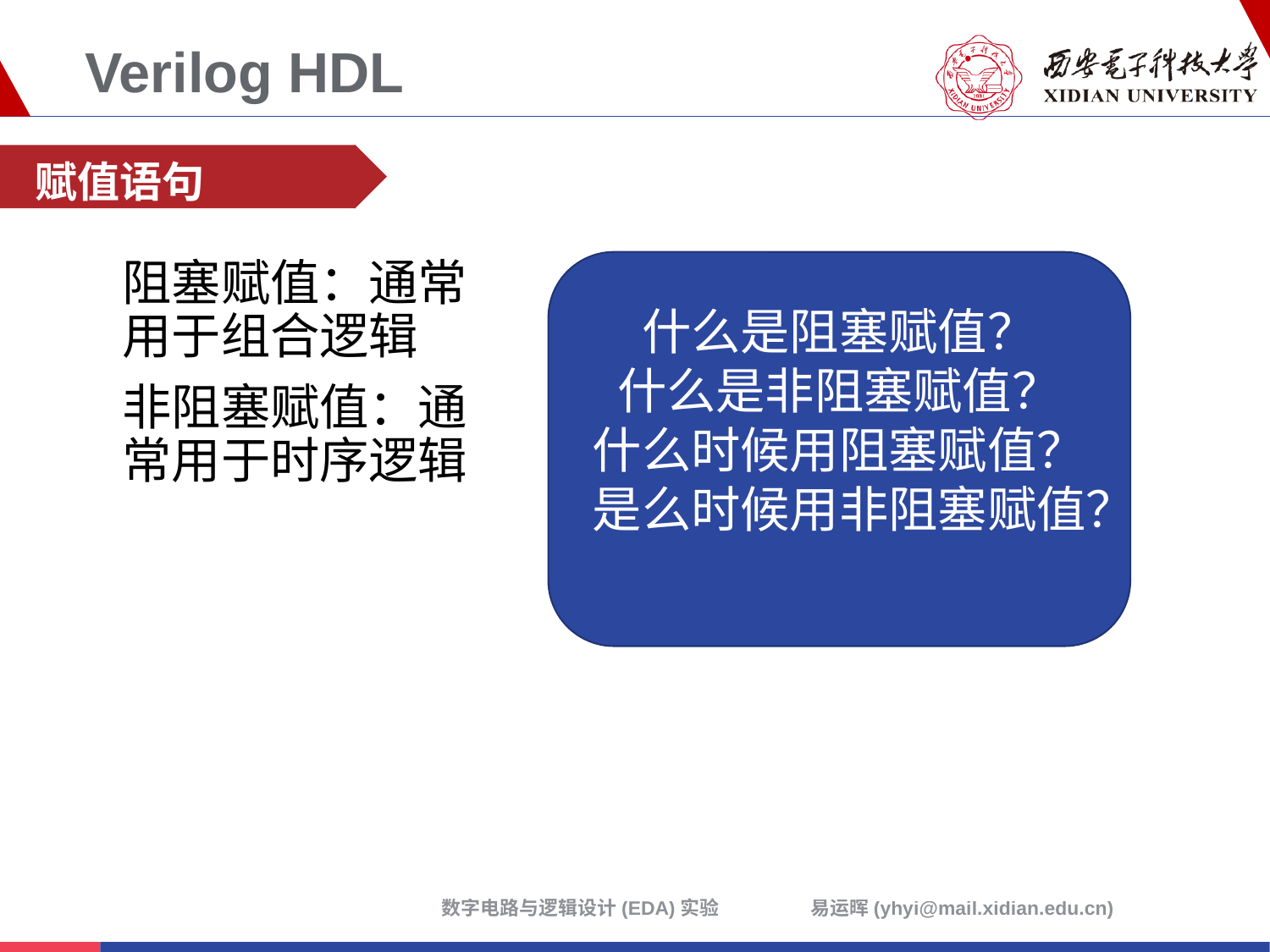

# Verilog HDL
赋值语句
阻塞赋值：通常用于组合逻辑
非阻塞赋值：通常用于时序逻辑

什么是阻塞赋值？
什么是非阻塞赋值？
什么时候用阻塞赋值？
是么时候用非阻塞赋值？